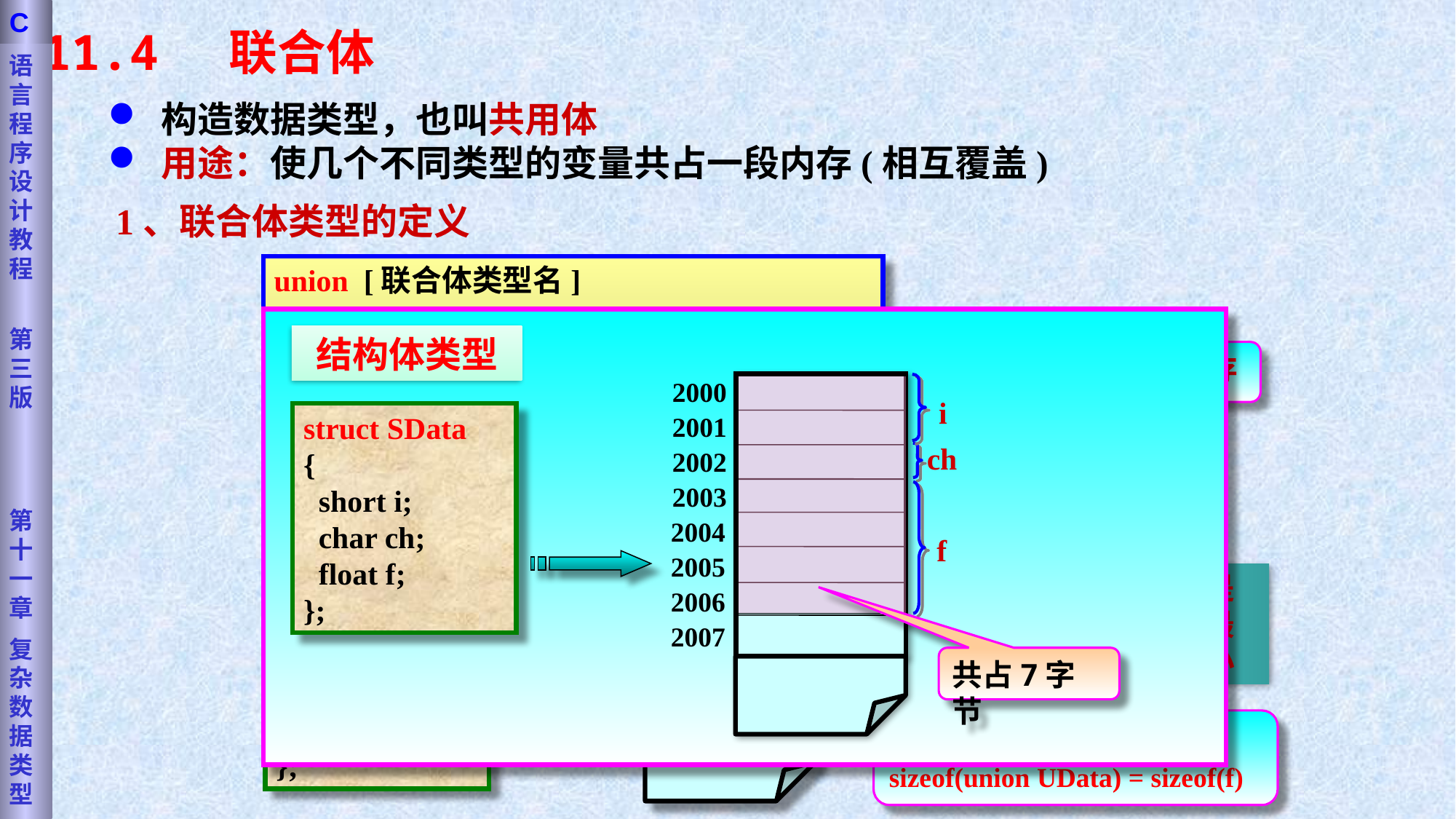

语言程序设计教程
第三版

第十一章
复杂数据类型
C
11.4  联合体
 构造数据类型，也叫共用体
 用途：使几个不同类型的变量共占一段内存(相互覆盖)
1、联合体类型的定义
union  [联合体类型名]
{
    数据类型名1    成员名1；
    数据类型名2    成员名2；
    … …
    数据类型名n    成员名n；
}；

2000
2001
2002
2003
2004
2005
2006
2007

i
ch

f

struct SData
{
  short i;
  char ch;
  float f;
};

共占7字节
结构体类型
类型定义不分配内存
ch

i
f
2000
2001
2002
2003

union UData
{
  short i;
  char ch;
  float f;
};
联合体的大小是成员中占内存最大的成员的大小
共占4字节
sizeof(union UData) = sizeof(f)